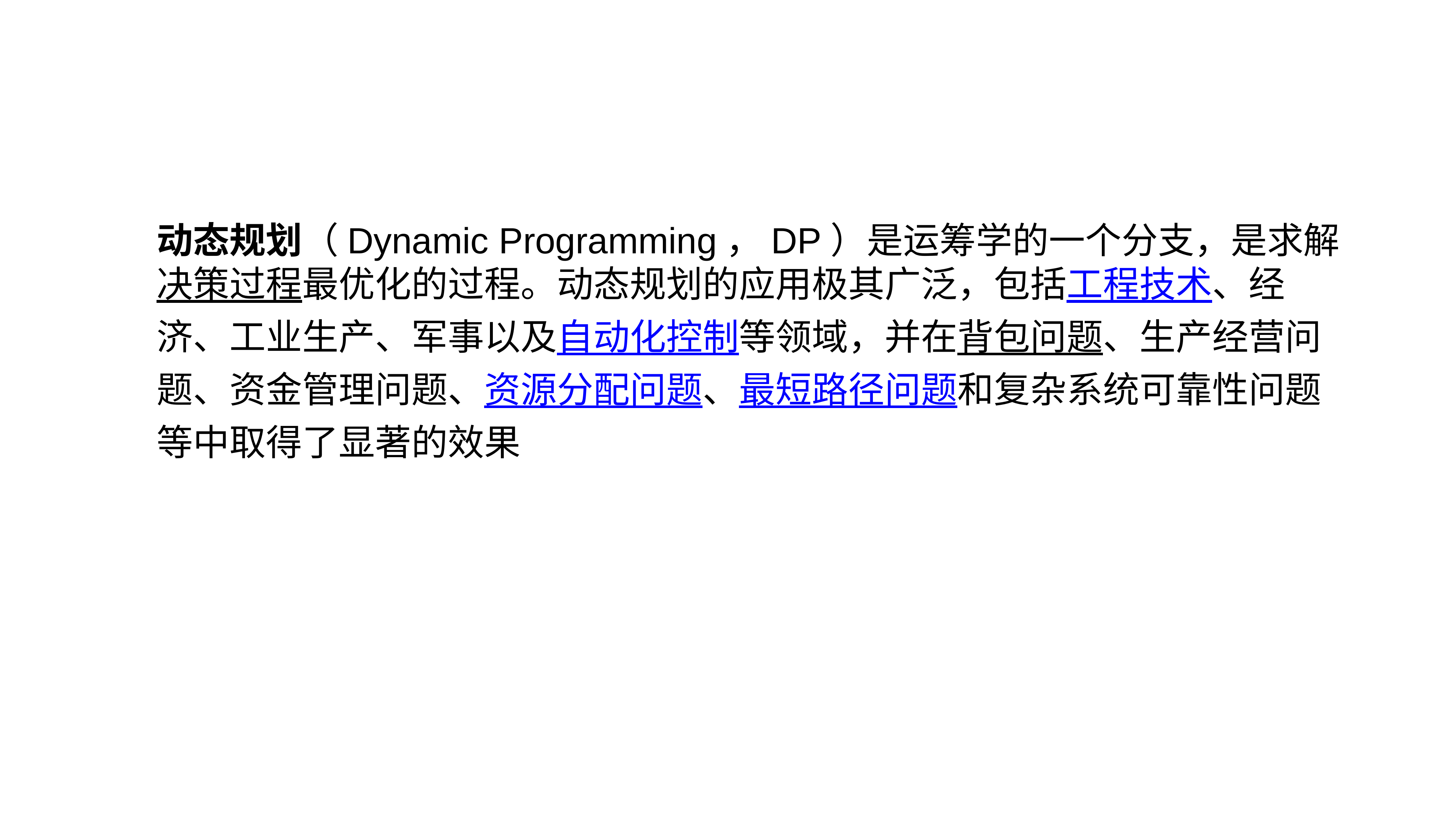

动态规划（Dynamic Programming，DP）是运筹学的一个分支，是求解决策过程最优化的过程。动态规划的应用极其广泛，包括工程技术、经济、工业生产、军事以及自动化控制等领域，并在背包问题、生产经营问题、资金管理问题、资源分配问题、最短路径问题和复杂系统可靠性问题等中取得了显著的效果